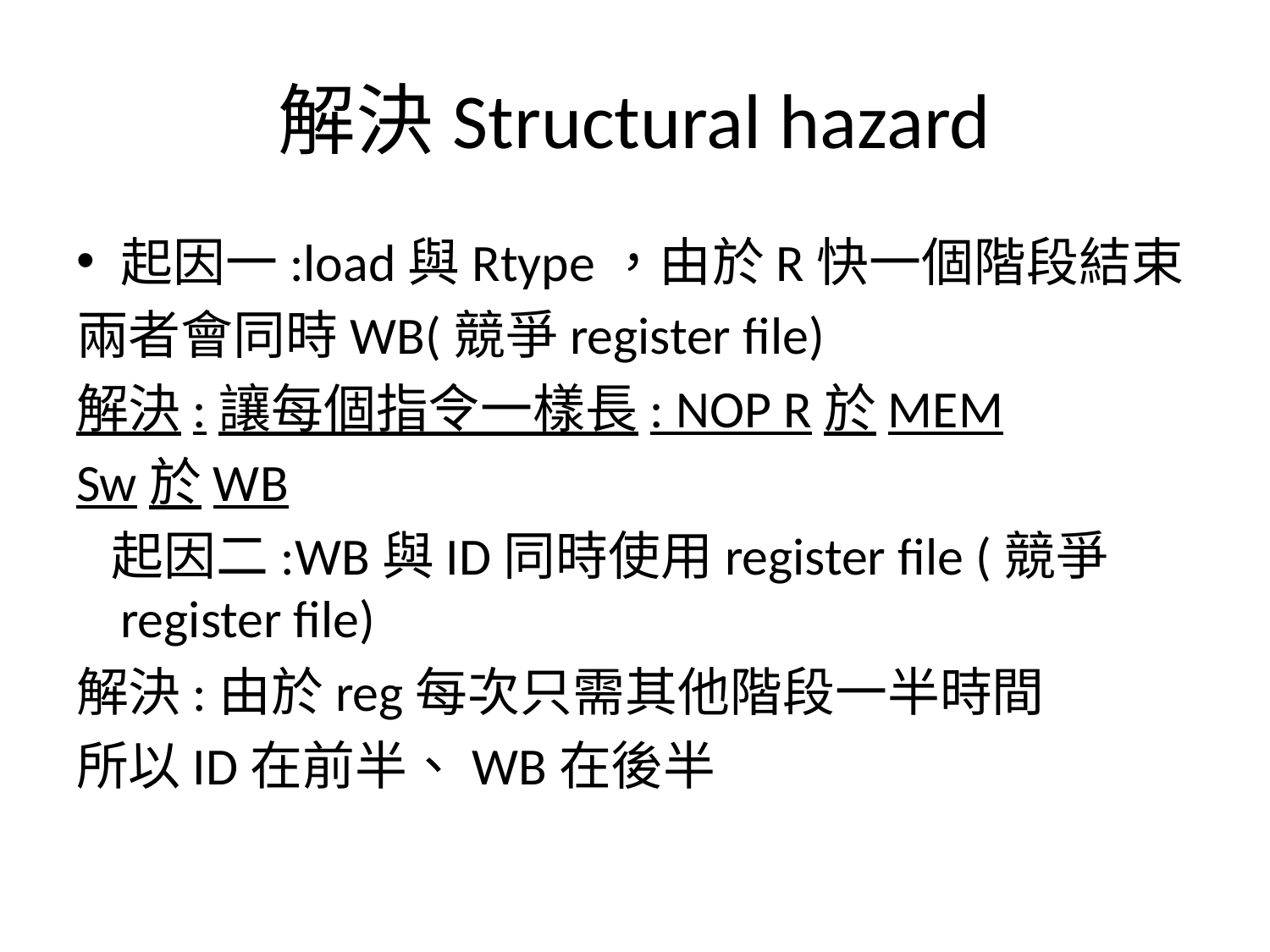

# 解決Structural hazard
起因一:load與Rtype，由於R快一個階段結束
兩者會同時WB(競爭register file)
解決:讓每個指令一樣長: NOP R於MEM
Sw於WB
  起因二:WB與ID同時使用register file (競爭register file)
解決:由於reg每次只需其他階段一半時間
所以ID在前半、WB在後半